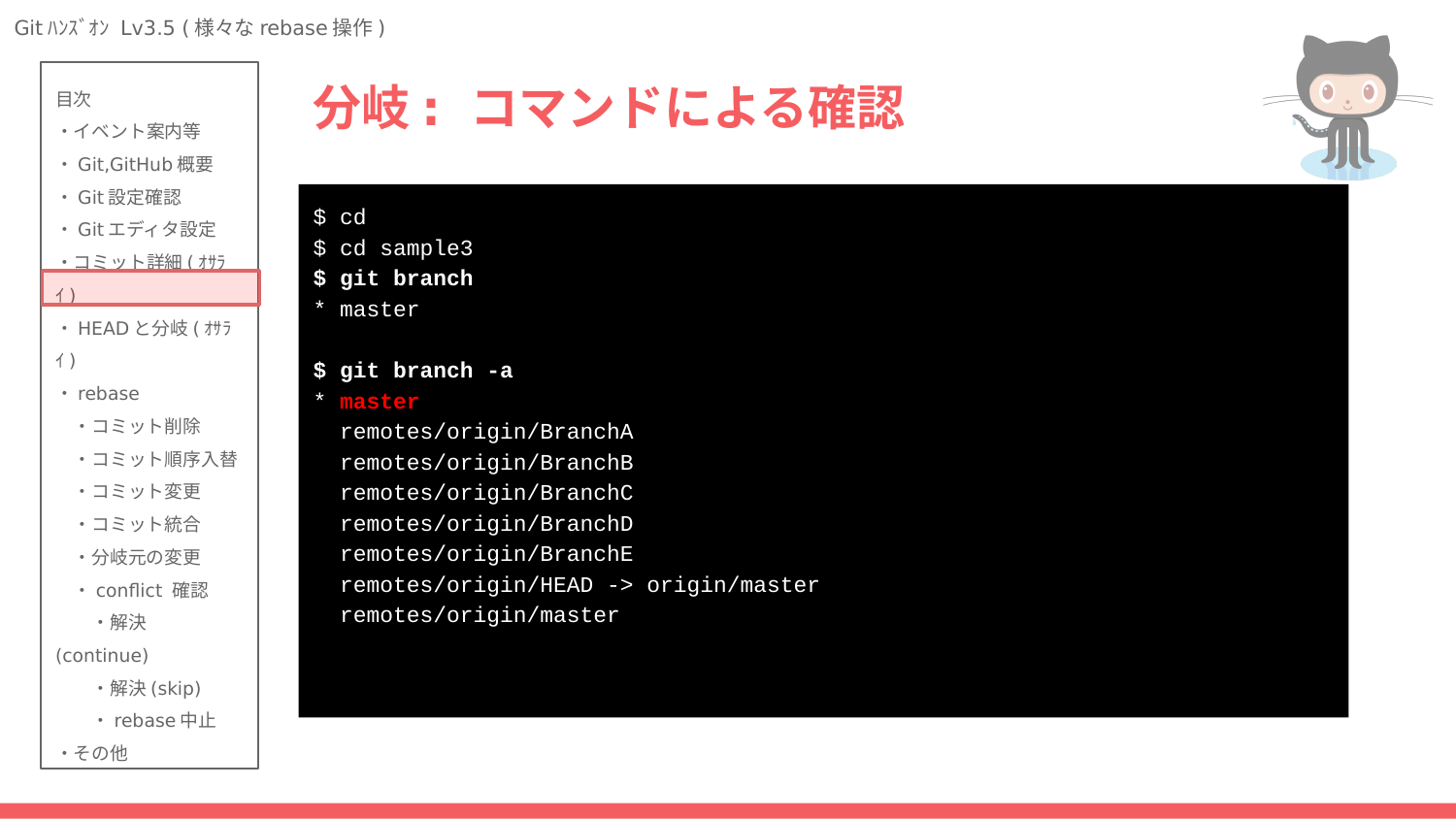

# 分岐: コマンドによる確認
$ cd
$ cd sample3
$ git branch
* master
$ git branch -a
* master
  remotes/origin/BranchA
  remotes/origin/BranchB
  remotes/origin/BranchC
  remotes/origin/BranchD
  remotes/origin/BranchE
  remotes/origin/HEAD -> origin/master
  remotes/origin/master